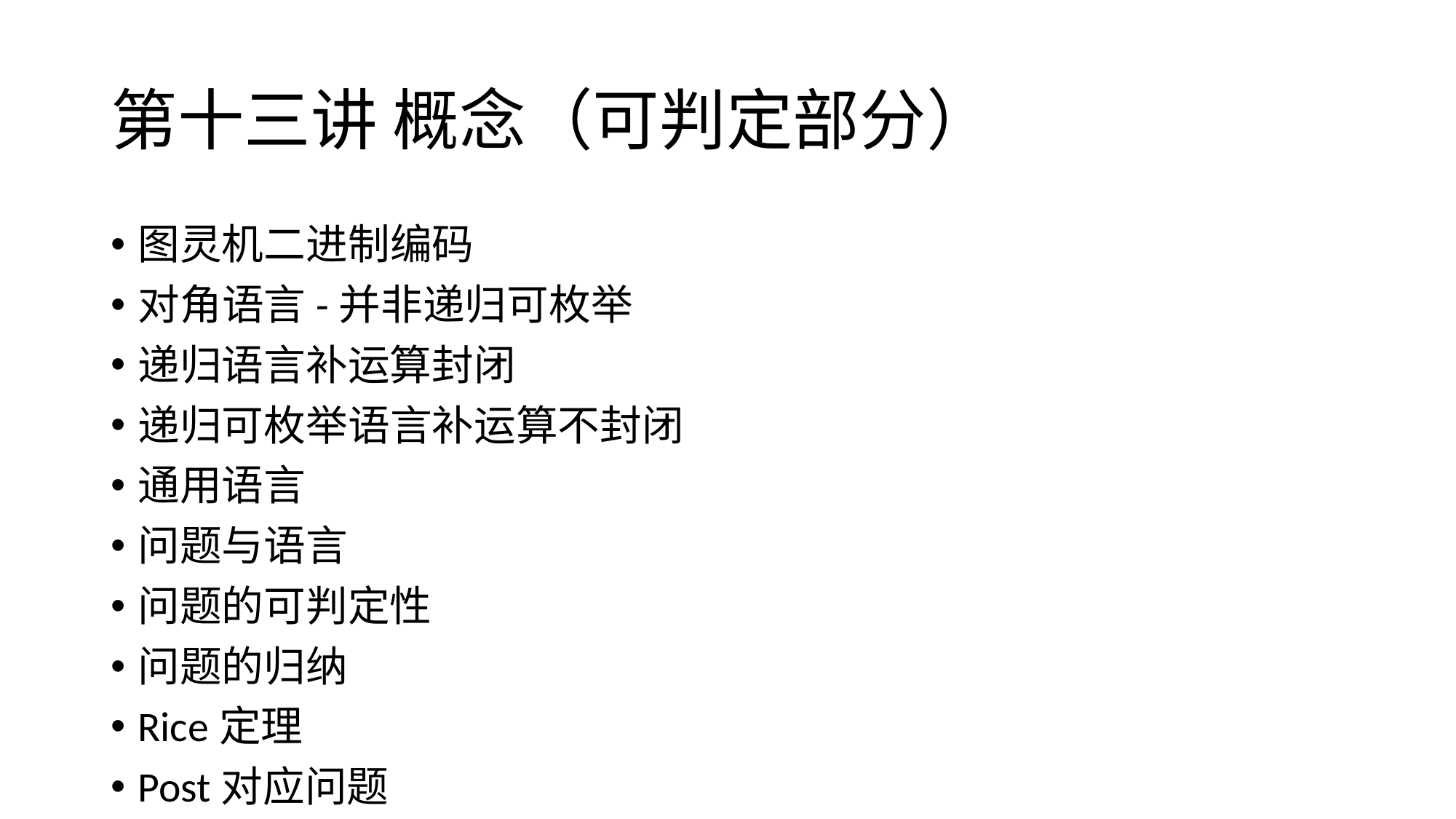

# 第十三讲 概念（可判定部分）
图灵机二进制编码
对角语言-并非递归可枚举
递归语言补运算封闭
递归可枚举语言补运算不封闭
通用语言
问题与语言
问题的可判定性
问题的归纳
Rice定理
Post对应问题